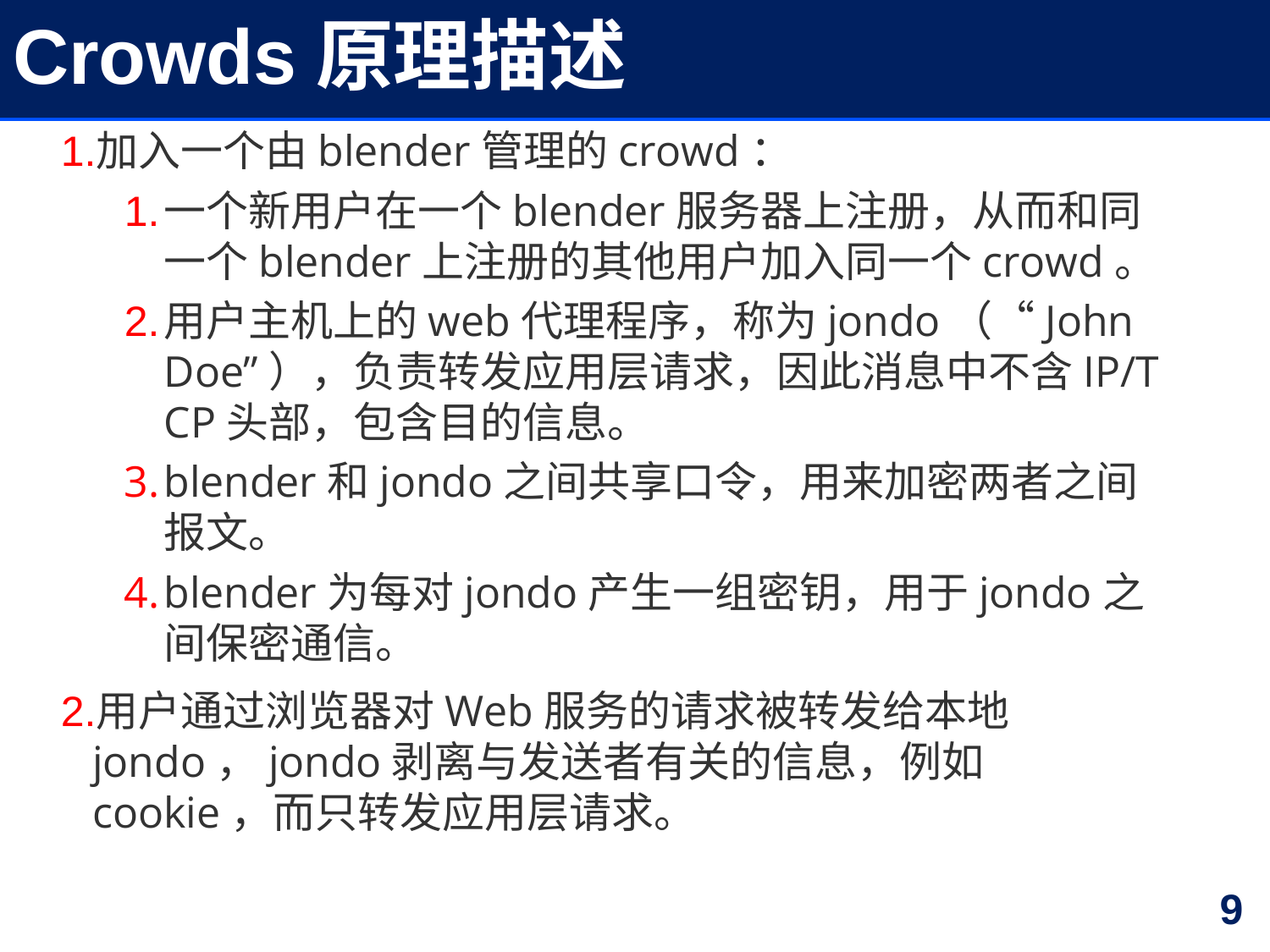

# Crowds原理描述
加入一个由blender管理的crowd：
一个新用户在一个blender服务器上注册，从而和同一个blender上注册的其他用户加入同一个crowd。
用户主机上的web代理程序，称为jondo（“John Doe”），负责转发应用层请求，因此消息中不含IP/TCP头部，包含目的信息。
blender和jondo之间共享口令，用来加密两者之间报文。
blender为每对jondo产生一组密钥，用于jondo之间保密通信。
用户通过浏览器对Web服务的请求被转发给本地jondo，jondo剥离与发送者有关的信息，例如cookie，而只转发应用层请求。
9